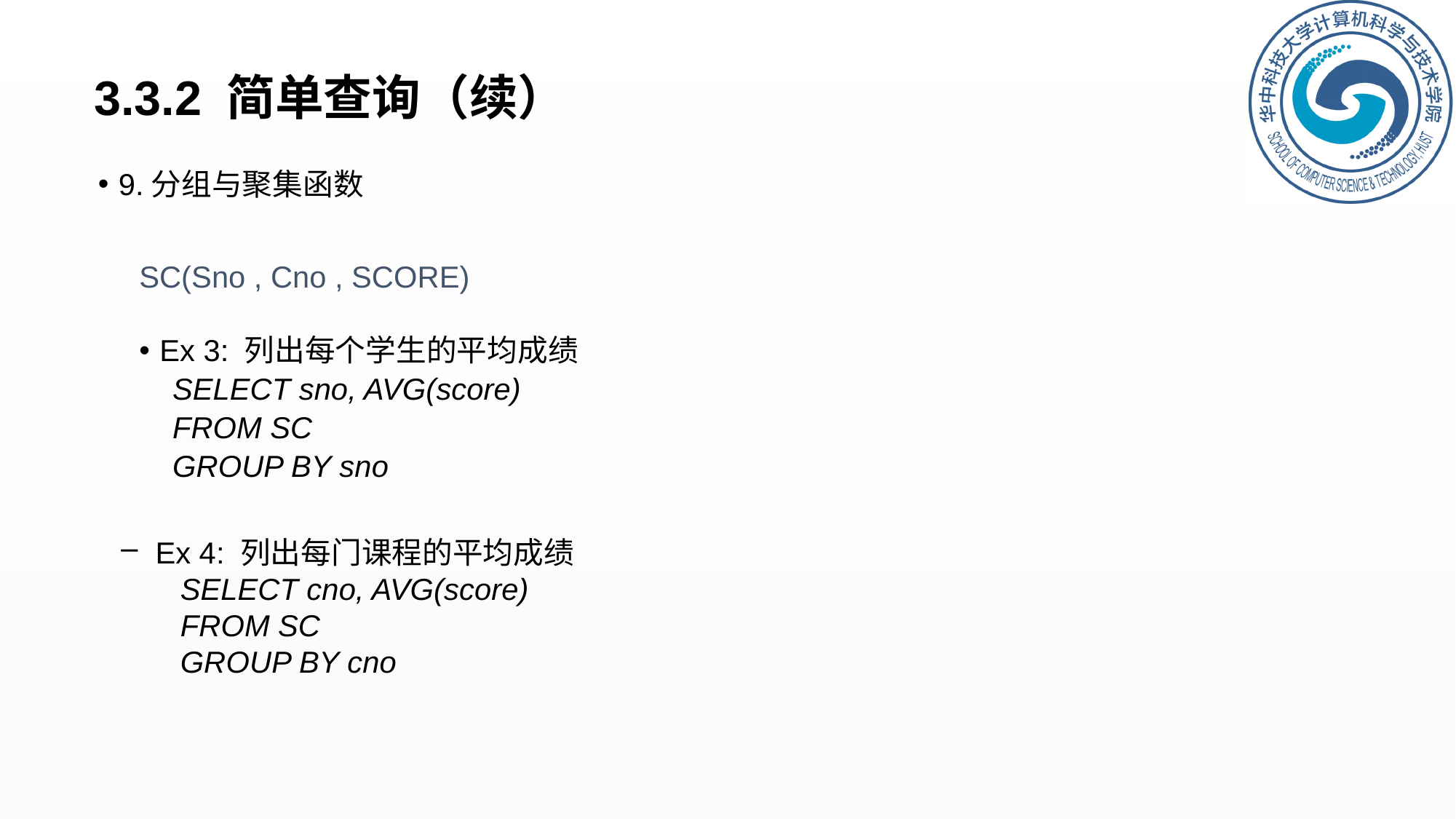

# 3.3.2 简单查询（续）
9.分组与聚集函数

SC(Sno , Cno , SCORE)

Ex 3: 列出每个学生的平均成绩
    SELECT sno, AVG(score)
    FROM SC
    GROUP BY sno

 Ex 4: 列出每门课程的平均成绩
    SELECT cno, AVG(score)
    FROM SC
    GROUP BY cno